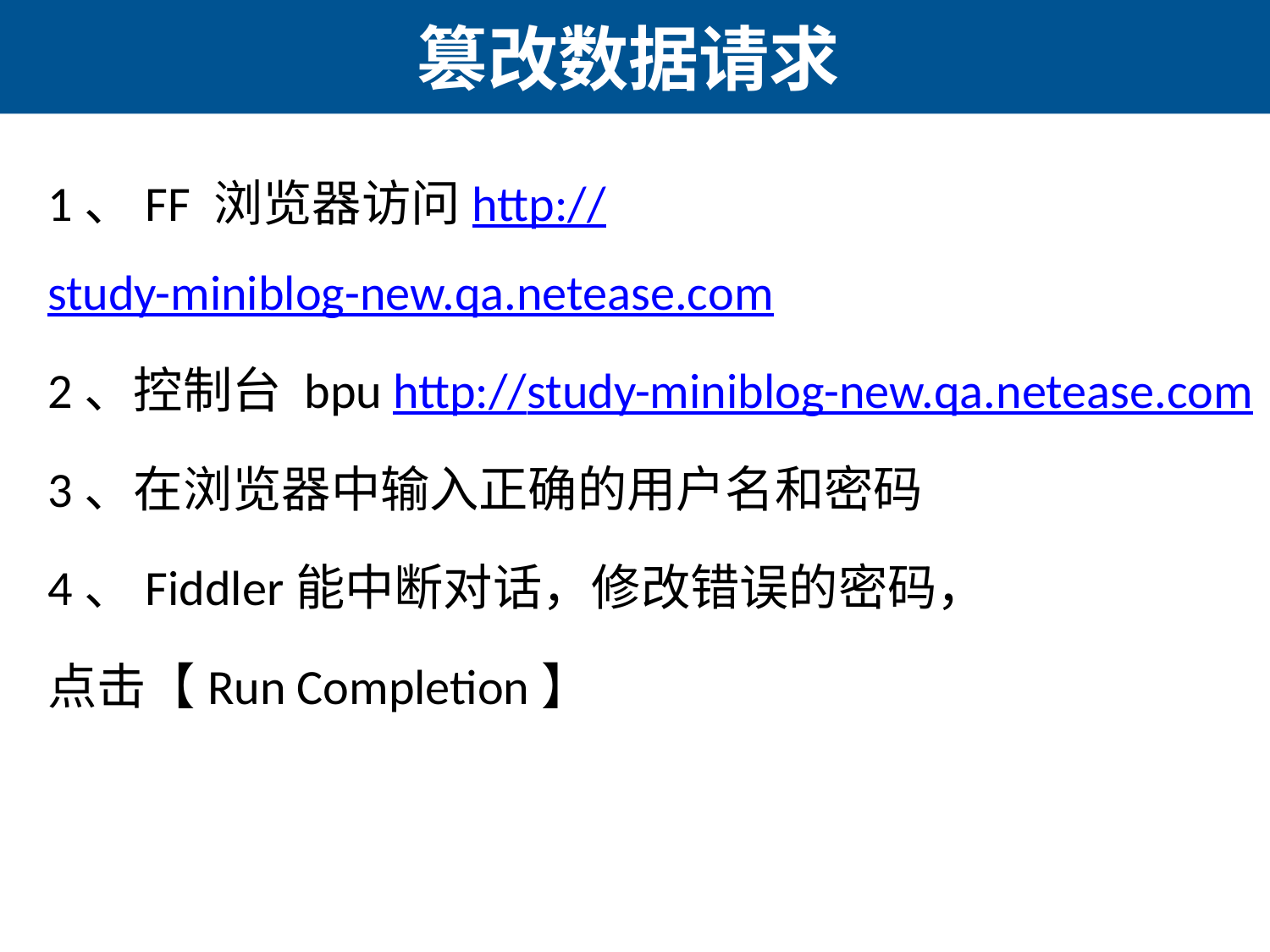

# 篡改数据请求
1、FF 浏览器访问http://study-miniblog-new.qa.netease.com
2、控制台 bpu http://study-miniblog-new.qa.netease.com
3、在浏览器中输入正确的用户名和密码
4、Fiddler能中断对话，修改错误的密码，
点击【Run Completion】